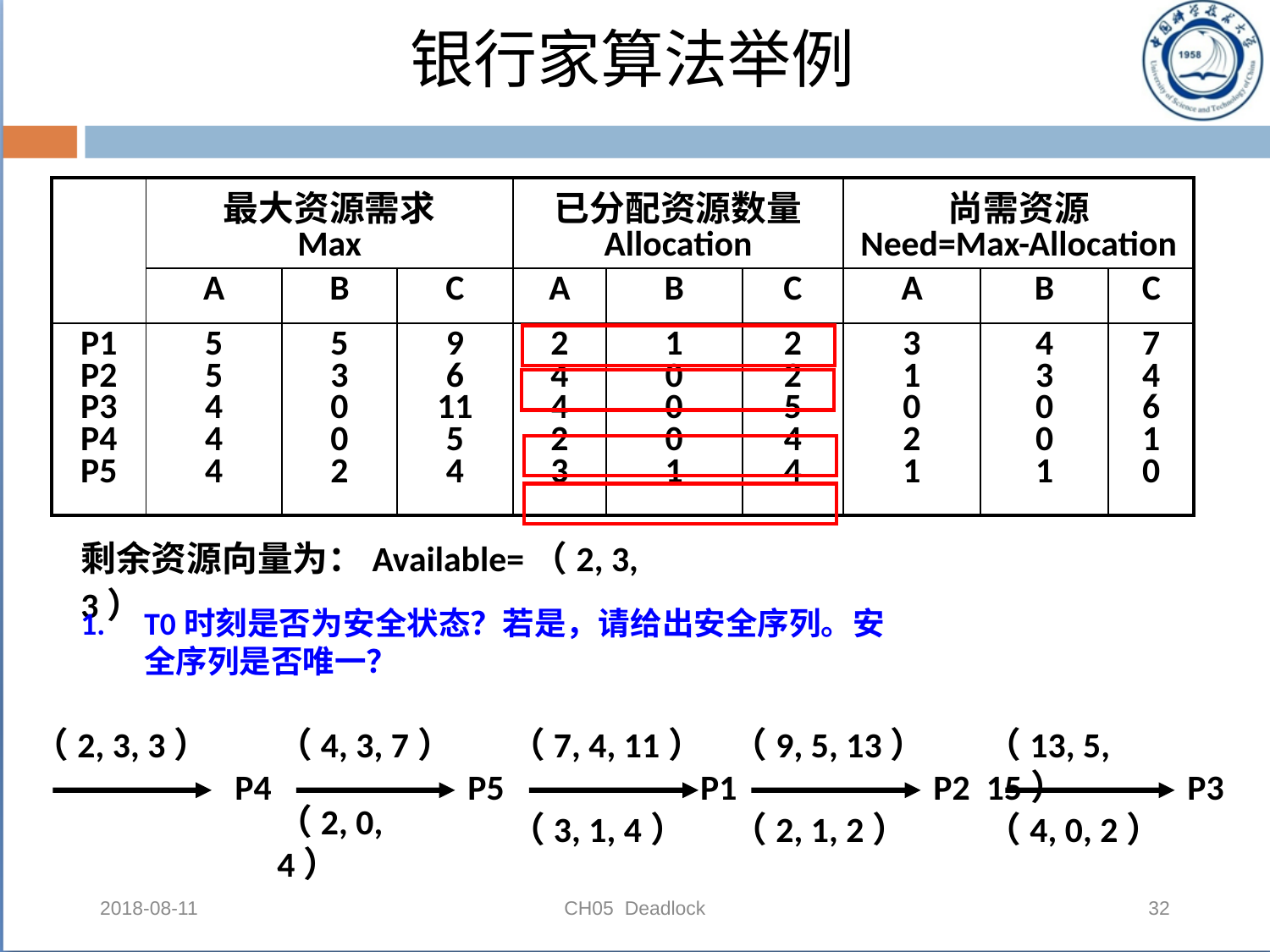

# 银行家算法举例
|  | 最大资源需求 Max |  |  | 已分配资源数量 Allocation |  |  | 尚需资源 Need=Max-Allocation |  |  |
| --- | --- | --- | --- | --- | --- | --- | --- | --- | --- |
|  | A | B | C | A | B | C | A | B | C |
| P1 P2 P3 P4 P5 | 5 5 4 4 4 | 5 3 0 0 2 | 9 6 11 5 4 | 2 4 4 2 3 | 1 0 0 0 1 | 2 2 5 4 4 | 3 1 0 2 1 | 4 3 0 0 1 | 7 4 6 1 0 |

剩余资源向量为：Available=（2, 3, 3）
T0时刻是否为安全状态？若是，请给出安全序列。安全序列是否唯一？
（2, 3, 3）

（4, 3, 7）

（2, 0, 4）
（7, 4, 11）

（3, 1, 4）
（9, 5, 13）

（2, 1, 2）
（13, 5, 15）

（4, 0, 2）
P4
P5
P1
P2
P3
2018-08-11
CH05  Deadlock
32